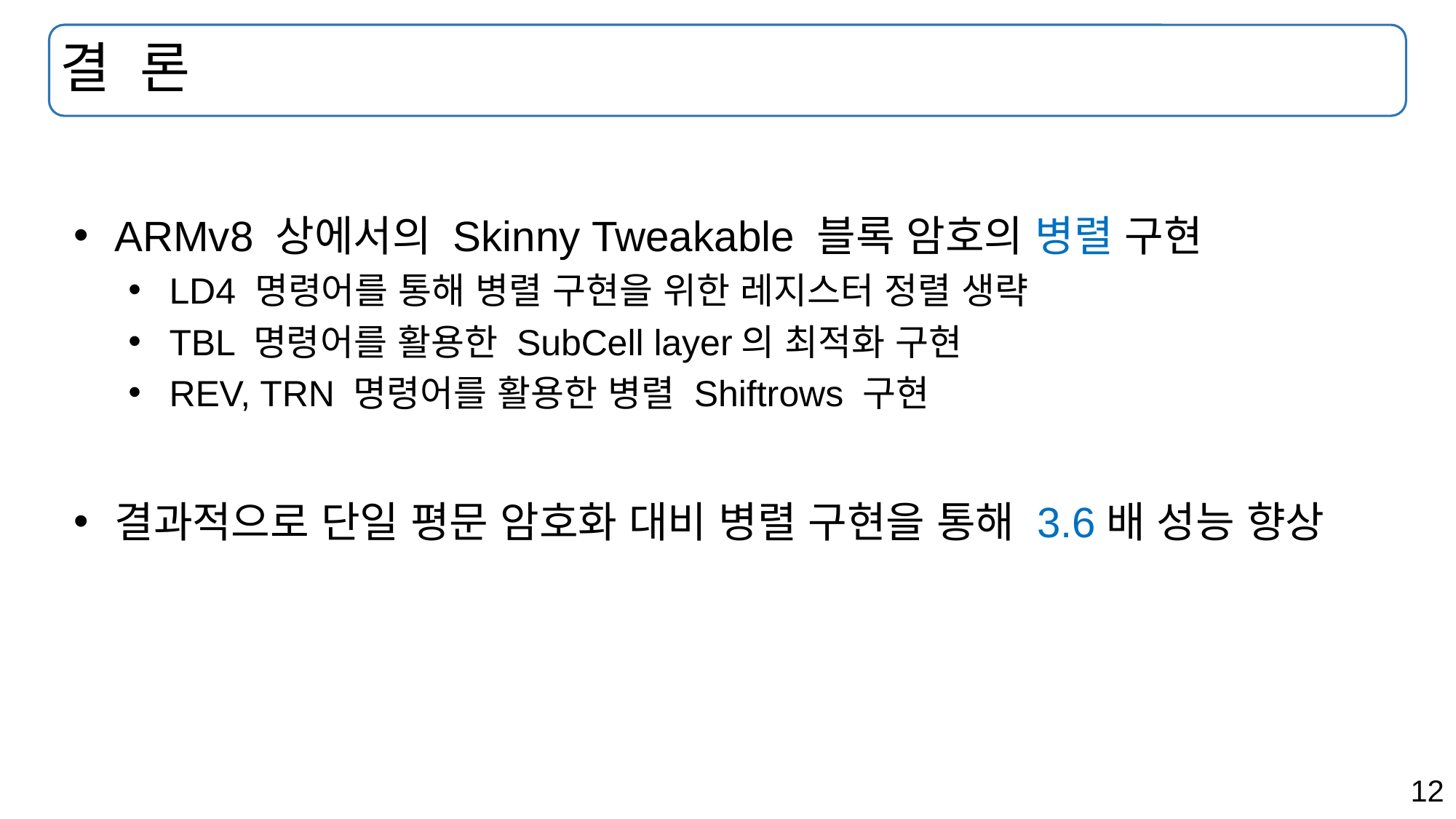

# 결  론

ARMv8 상에서의 Skinny Tweakable 블록 암호의 병렬 구현
LD4 명령어를 통해 병렬 구현을 위한 레지스터 정렬 생략
TBL 명령어를 활용한 SubCell layer의 최적화 구현
REV, TRN 명령어를 활용한 병렬 Shiftrows 구현

결과적으로 단일 평문 암호화 대비 병렬 구현을 통해 3.6배 성능 향상